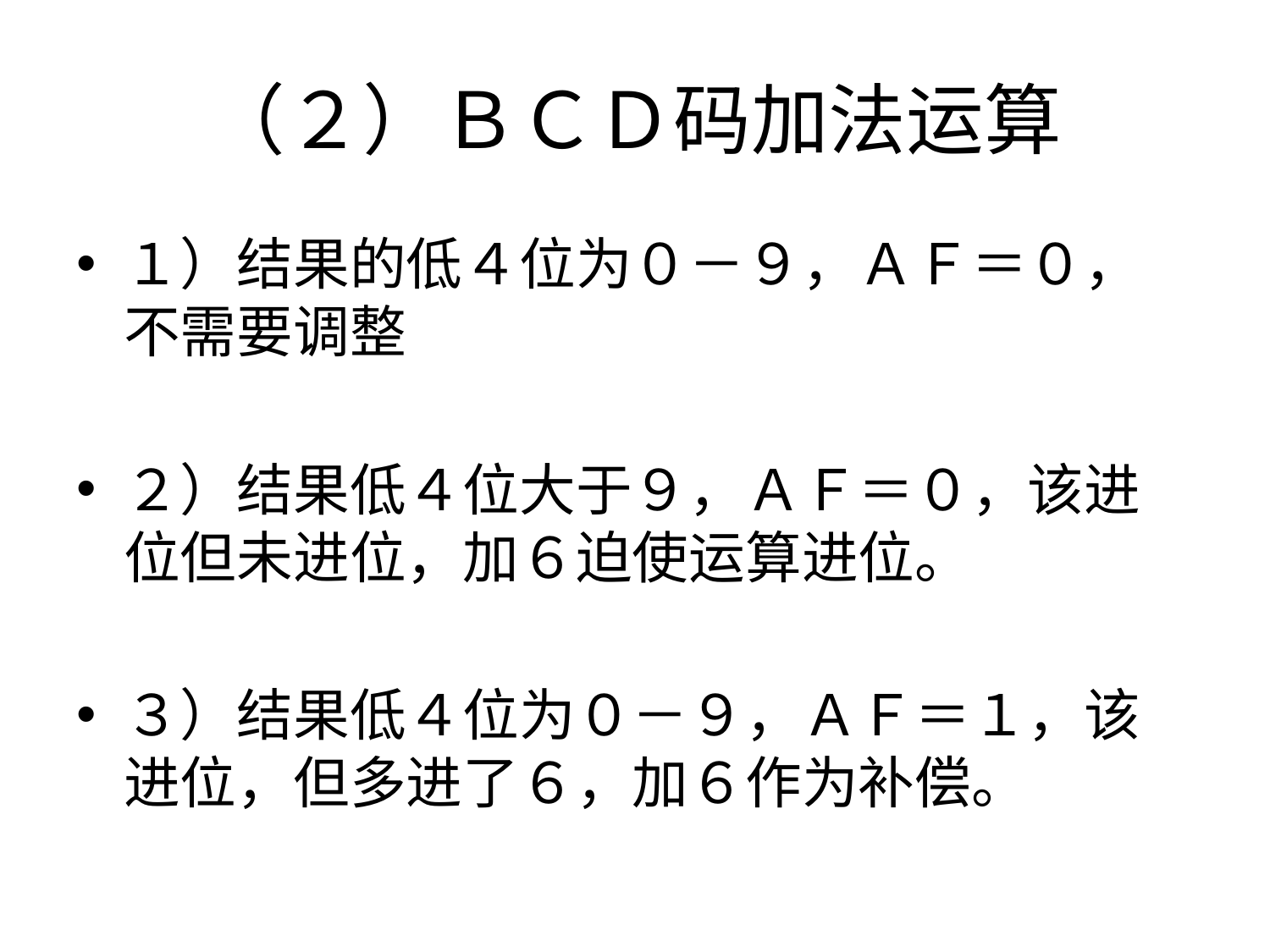

# （２）ＢＣＤ码加法运算
１）结果的低４位为０－９，ＡＦ＝０，不需要调整

２）结果低４位大于９，ＡＦ＝０，该进位但未进位，加６迫使运算进位。

３）结果低４位为０－９，ＡＦ＝１，该进位，但多进了６，加６作为补偿。